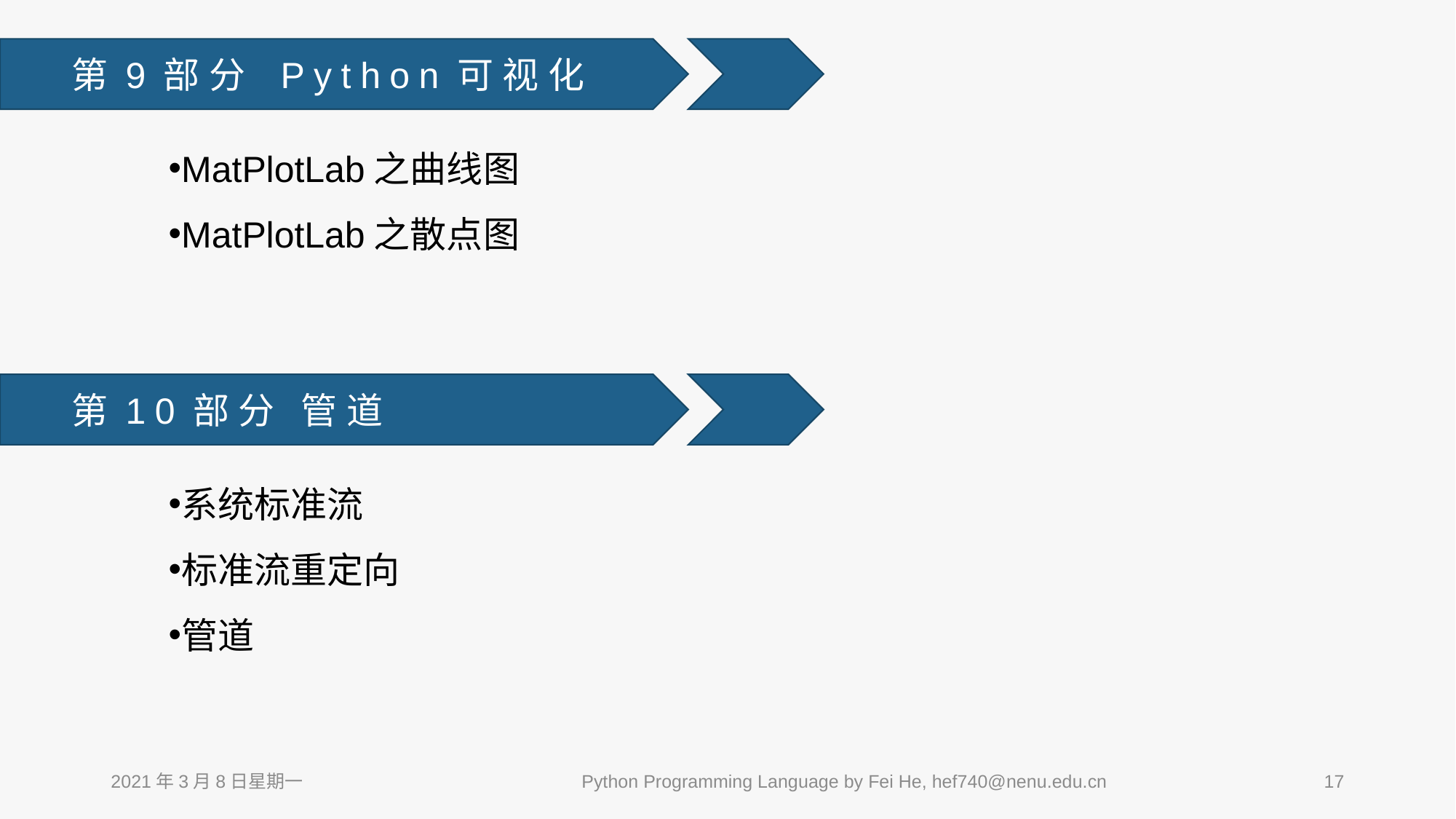

第9部分 Python可视化

MatPlotLab之曲线图
MatPlotLab之散点图
   第10部分 管道

系统标准流
标准流重定向
管道
2021年3月8日星期一
Python Programming Language by Fei He, hef740@nenu.edu.cn
17